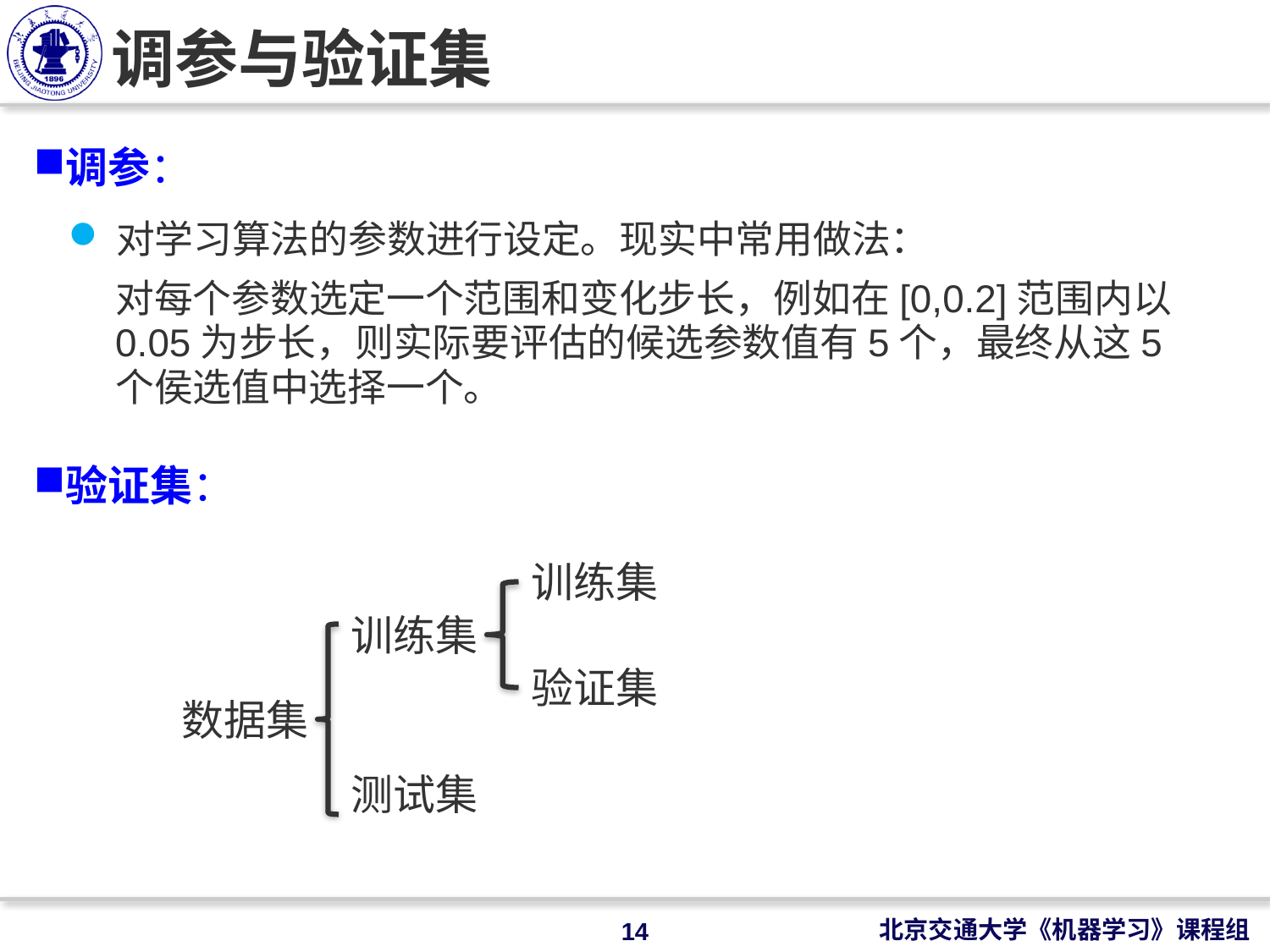

# 调参与验证集
调参：
对学习算法的参数进行设定。现实中常用做法：
对每个参数选定一个范围和变化步长，例如在[0,0.2]范围内以0.05为步长，则实际要评估的候选参数值有5个，最终从这5个侯选值中选择一个。
验证集：
训练集

训练集

验证集
数据集
测试集